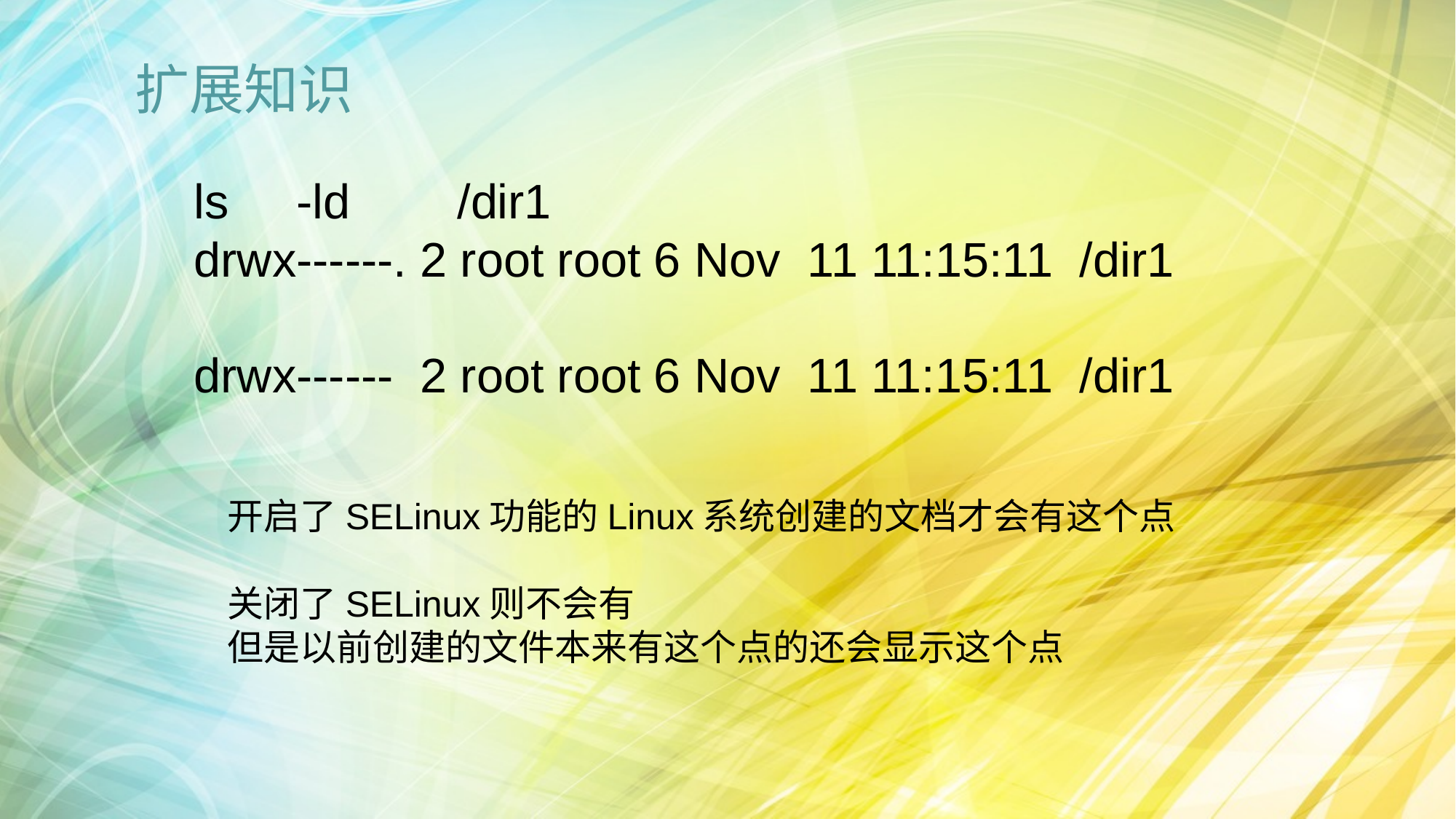

扩展知识
ls     -ld        /dir1
drwx------. 2 root root 6 Nov  11 11:15:11  /dir1

drwx------  2 root root 6 Nov  11 11:15:11  /dir1

开启了SELinux功能的Linux系统创建的文档才会有这个点

关闭了SELinux则不会有
但是以前创建的文件本来有这个点的还会显示这个点